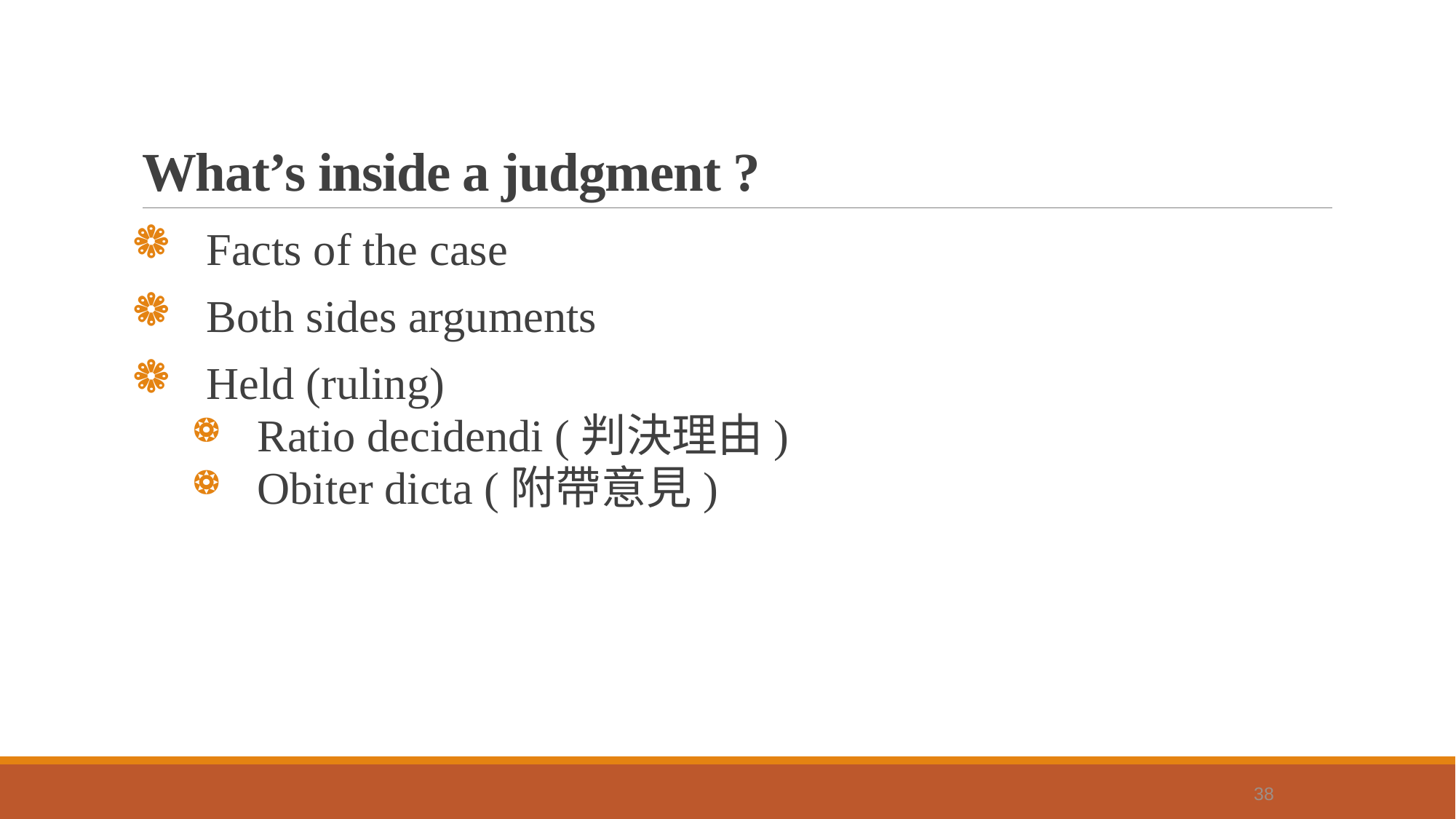

# What’s inside a judgment ?
   Facts of the case
   Both sides arguments
   Held (ruling)
   Ratio decidendi (判決理由)
   Obiter dicta (附帶意見)

            38